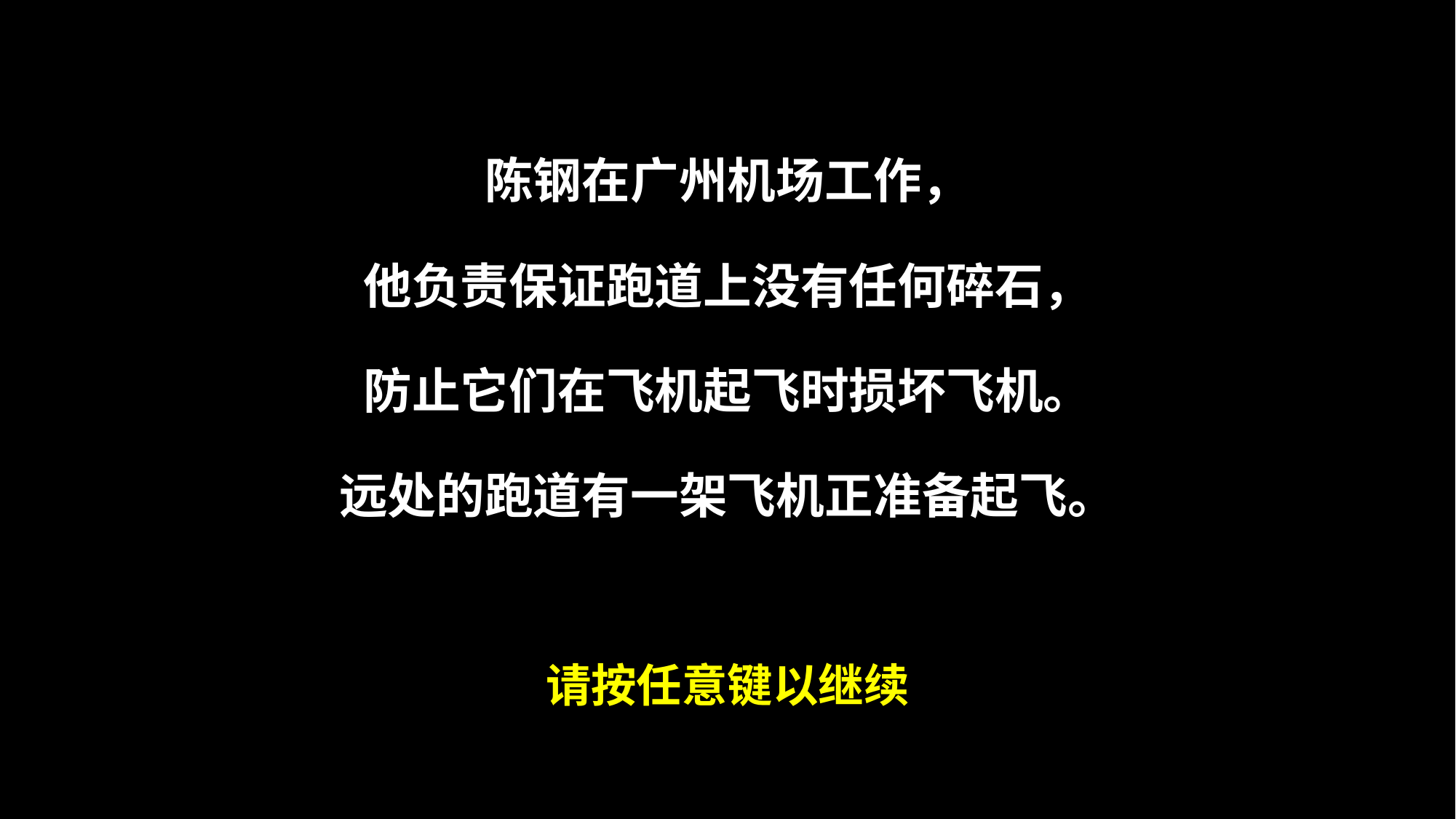

# 陈钢在广州机场工作， 他负责保证跑道上没有任何碎石， 防止它们在飞机起飞时损坏飞机。 远处的跑道有一架飞机正准备起飞。
请按任意键以继续